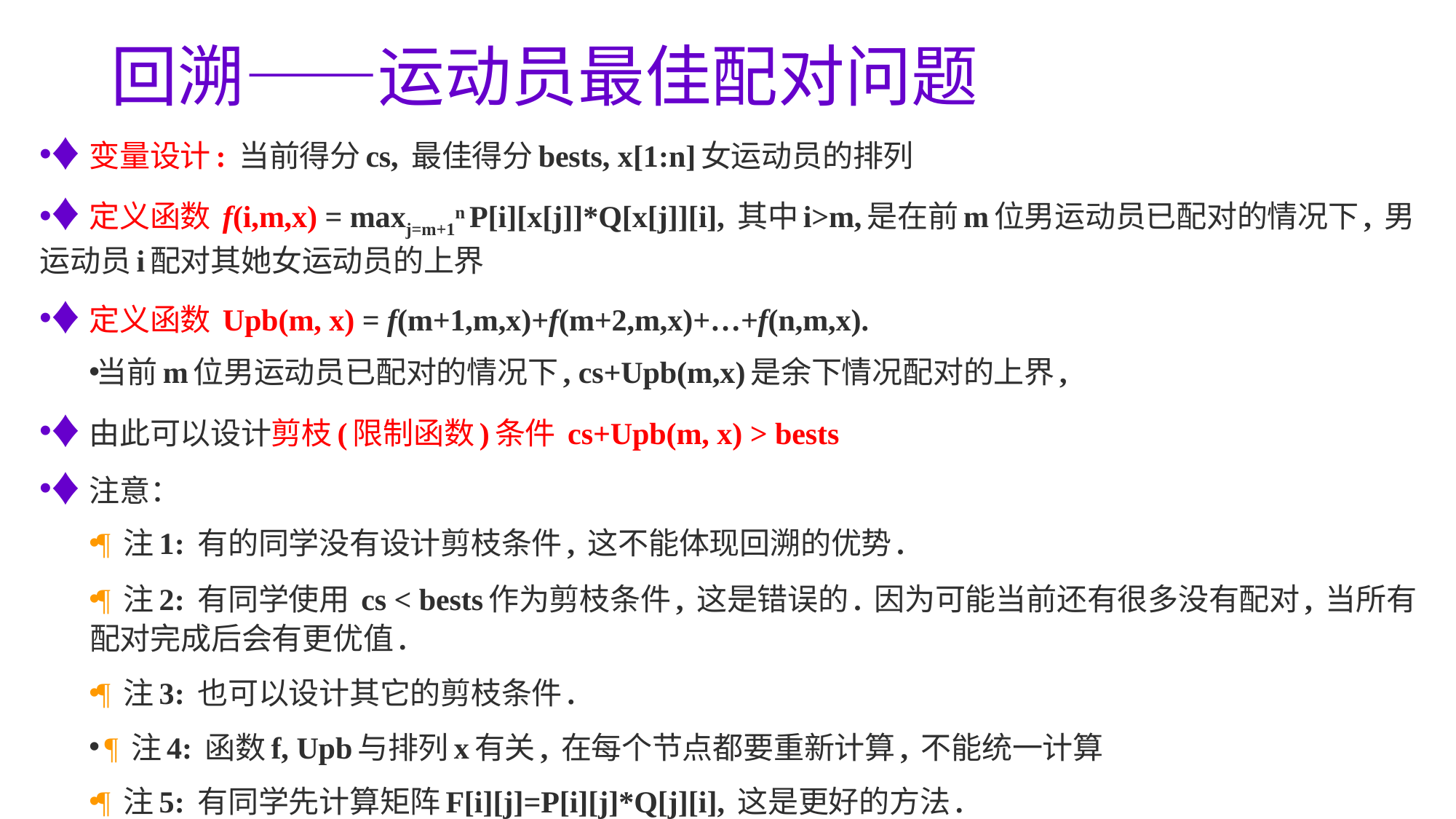

# 回溯——运动员最佳配对问题
♦变量设计: 当前得分cs, 最佳得分bests, x[1:n]女运动员的排列
♦定义函数 f(i,m,x) = maxj=m+1n P[i][x[j]]*Q[x[j]][i], 其中i>m,是在前m位男运动员已配对的情况下, 男运动员i配对其她女运动员的上界
♦定义函数 Upb(m, x) = f(m+1,m,x)+f(m+2,m,x)+…+f(n,m,x).
当前m位男运动员已配对的情况下, cs+Upb(m,x)是余下情况配对的上界,
♦由此可以设计剪枝(限制函数)条件 cs+Upb(m, x) > bests
♦注意：
¶ 注1: 有的同学没有设计剪枝条件, 这不能体现回溯的优势.
¶ 注2: 有同学使用 cs < bests作为剪枝条件, 这是错误的. 因为可能当前还有很多没有配对, 当所有配对完成后会有更优值.
¶ 注3: 也可以设计其它的剪枝条件.
 ¶ 注4: 函数f, Upb与排列x有关, 在每个节点都要重新计算, 不能统一计算
¶ 注5: 有同学先计算矩阵F[i][j]=P[i][j]*Q[j][i], 这是更好的方法.